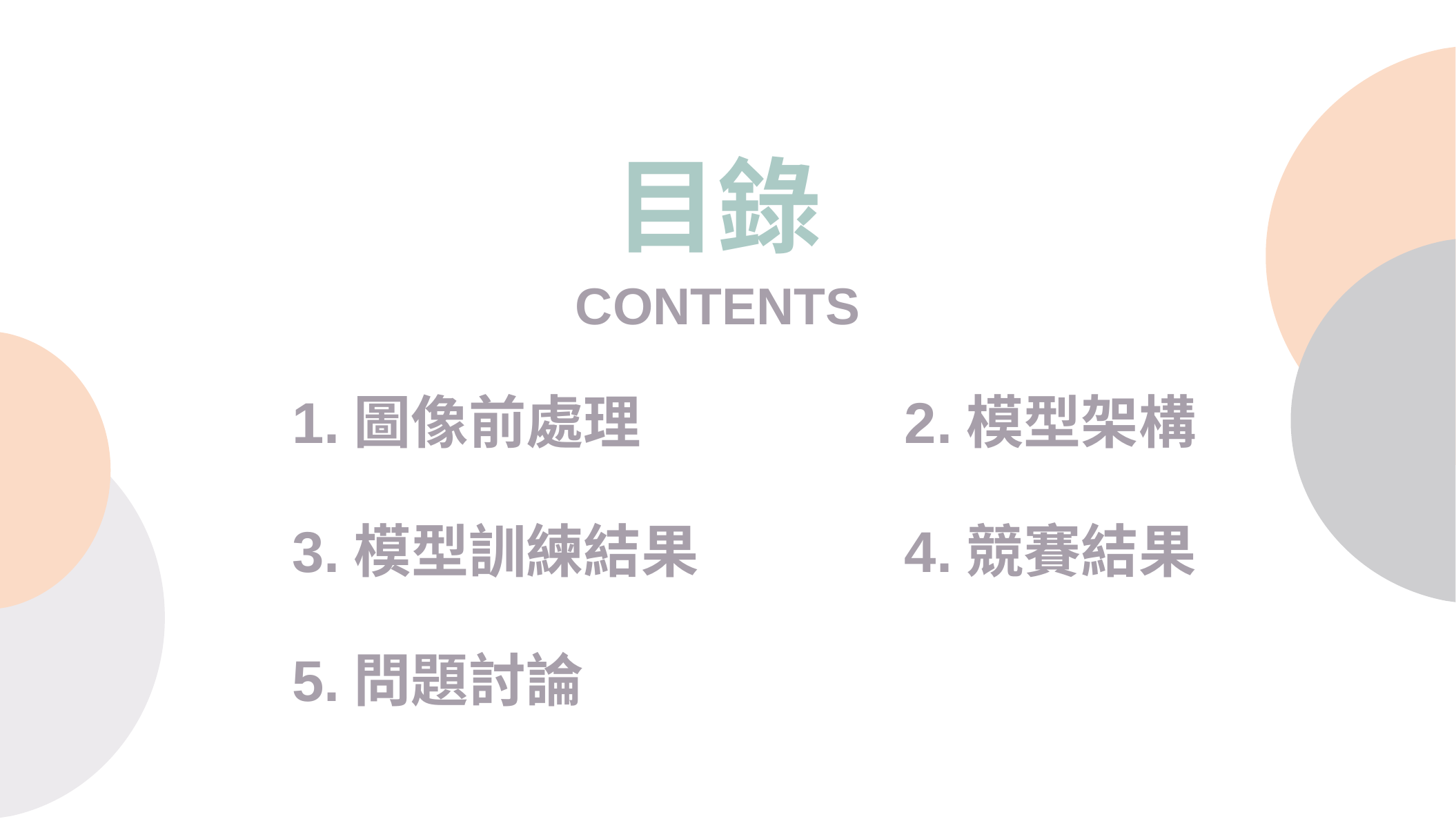

https://www.ypppt.com/
目錄

CONTENTS

1.圖像前處理
2.模型架構

3.模型訓練結果
4.競賽結果

5.問題討論